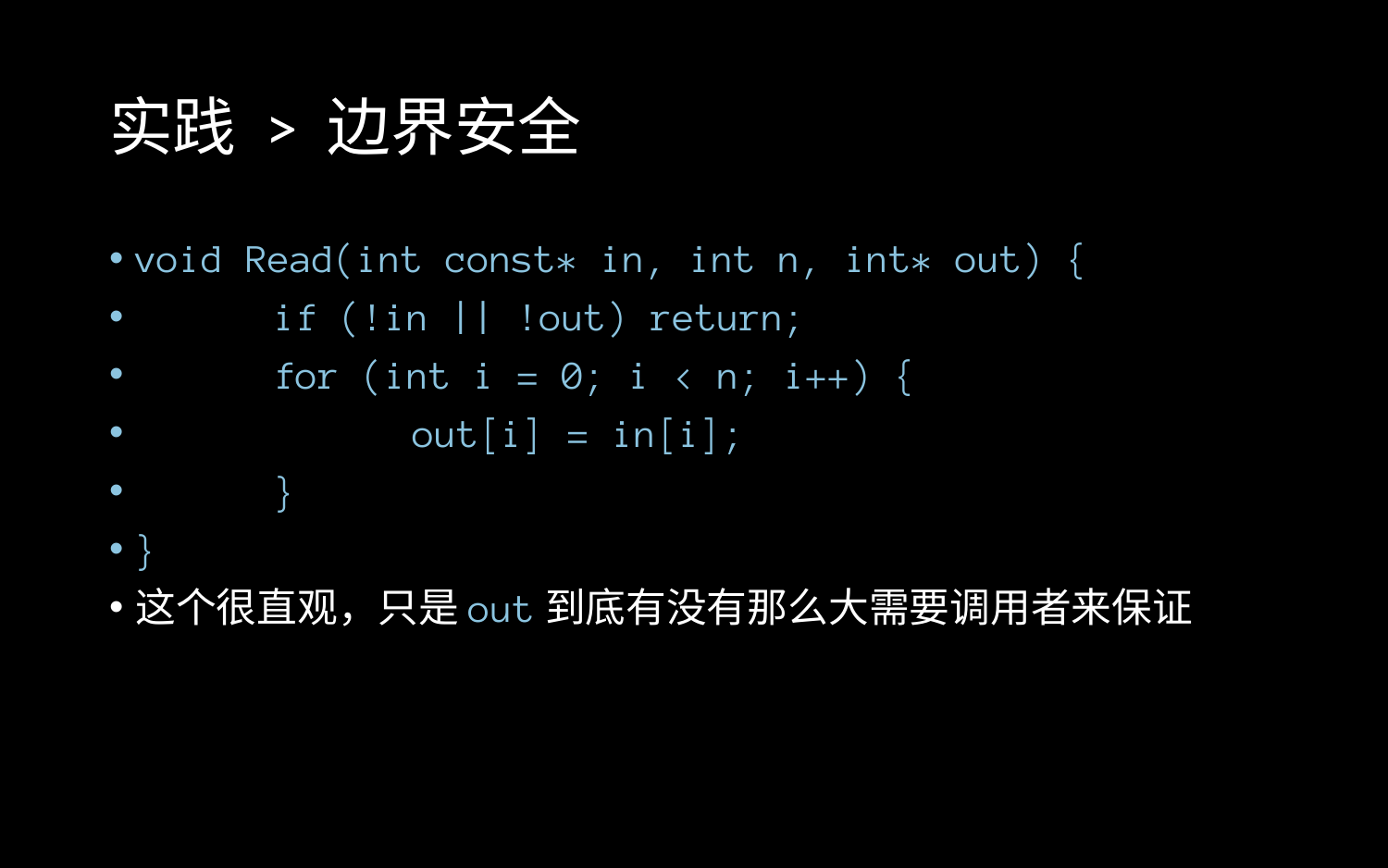

# 实践 > 边界安全
void Read(int const* in, int n, int* out) {
	if (!in || !out) return;
	for (int i = 0; i < n; i++) {
		out[i] = in[i];
	}
}
这个很直观，只是out到底有没有那么大需要调用者来保证